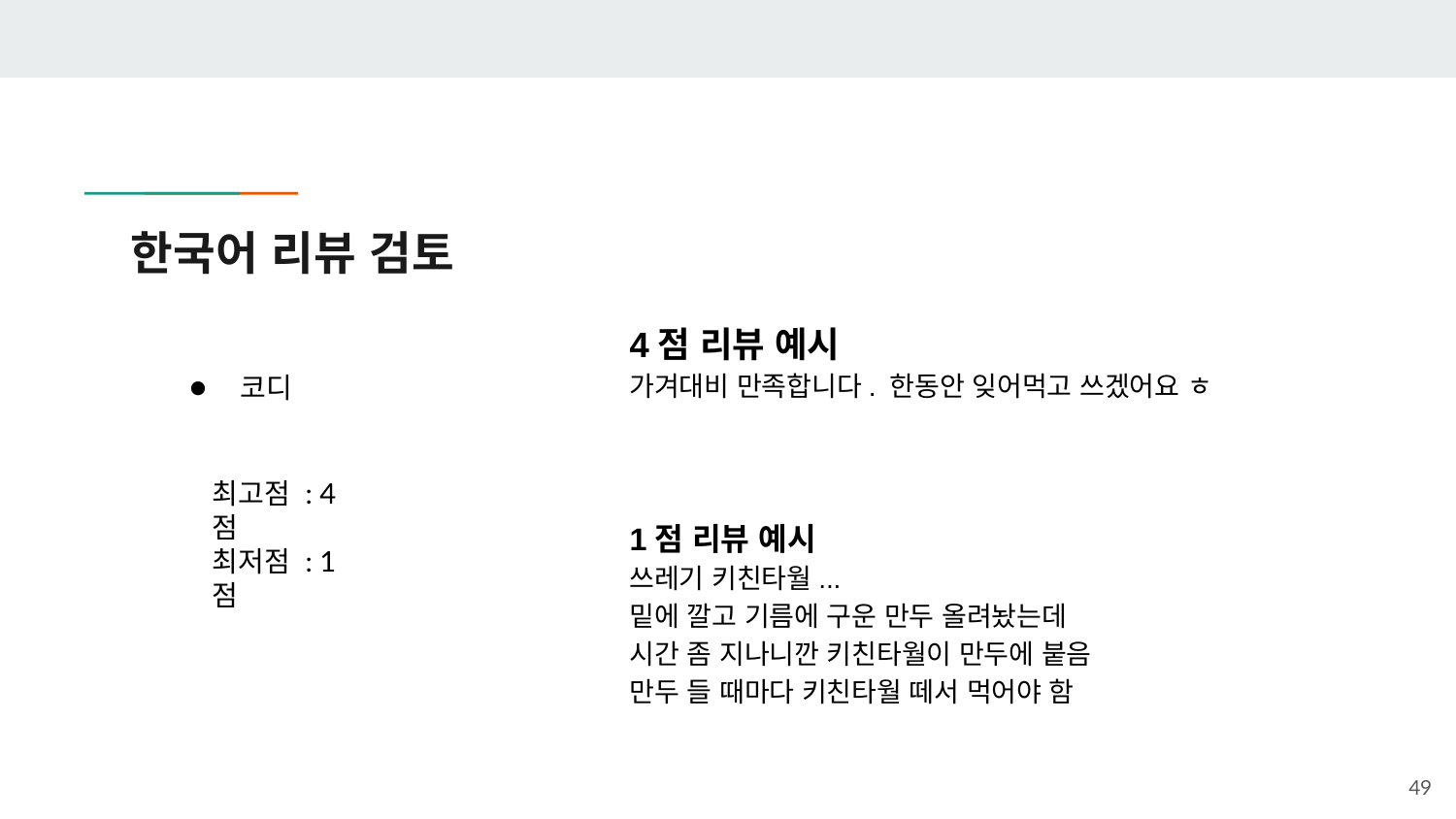

# 한국어 리뷰 검토
4점 리뷰 예시
가겨대비 만족합니다. 한동안 잊어먹고 쓰겠어요 ㅎ
코디
최고점 : 4 점
최저점 : 1점
1점 리뷰 예시
쓰레기 키친타월...
밑에 깔고 기름에 구운 만두 올려놨는데
시간 좀 지나니깐 키친타월이 만두에 붙음
만두 들 때마다 키친타월 떼서 먹어야 함
49